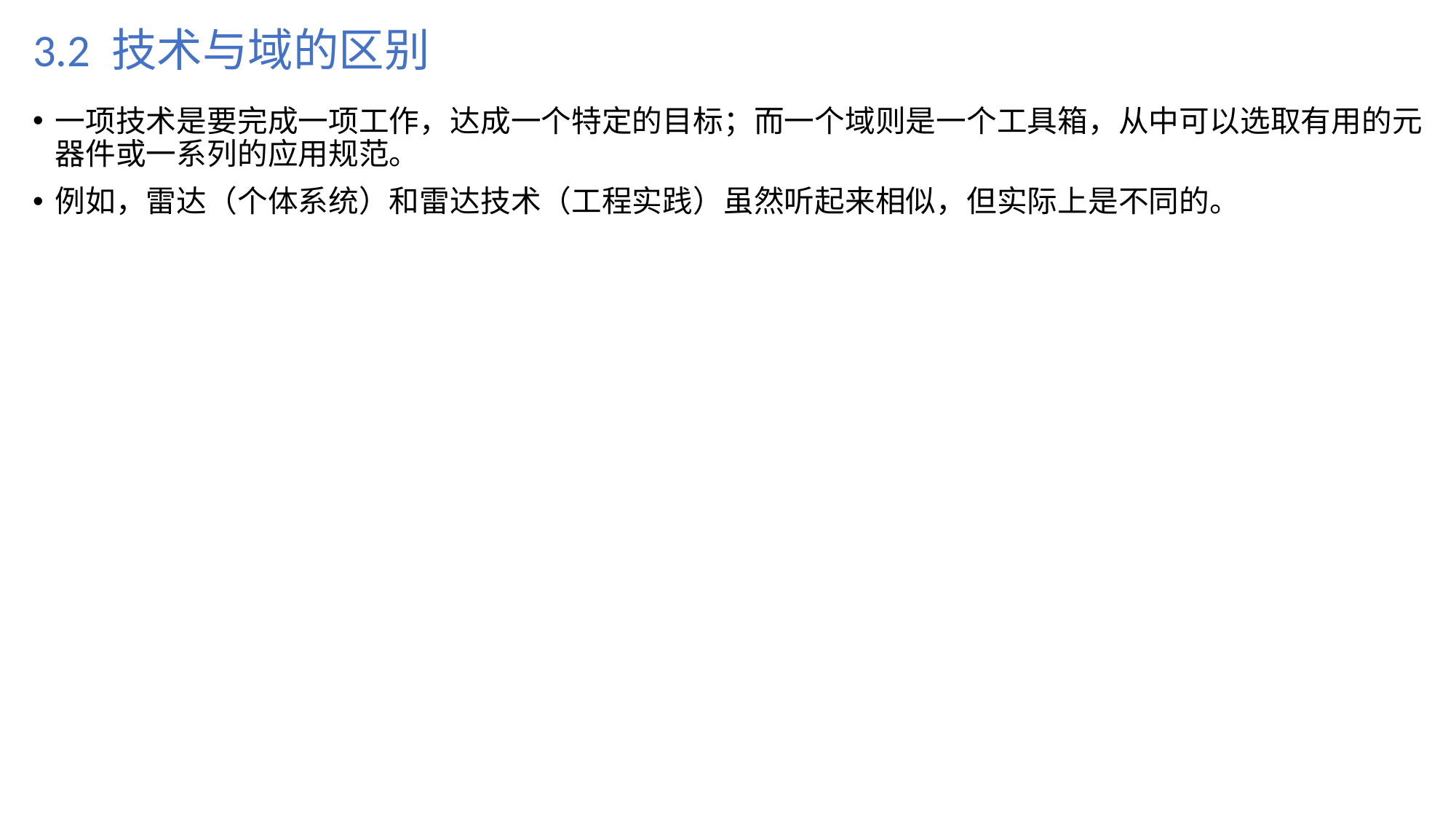

# 3.2 技术与域的区别
一项技术是要完成一项工作，达成一个特定的目标；而一个域则是一个工具箱，从中可以选取有用的元器件或一系列的应用规范。
例如，雷达（个体系统）和雷达技术（工程实践）虽然听起来相似，但实际上是不同的。